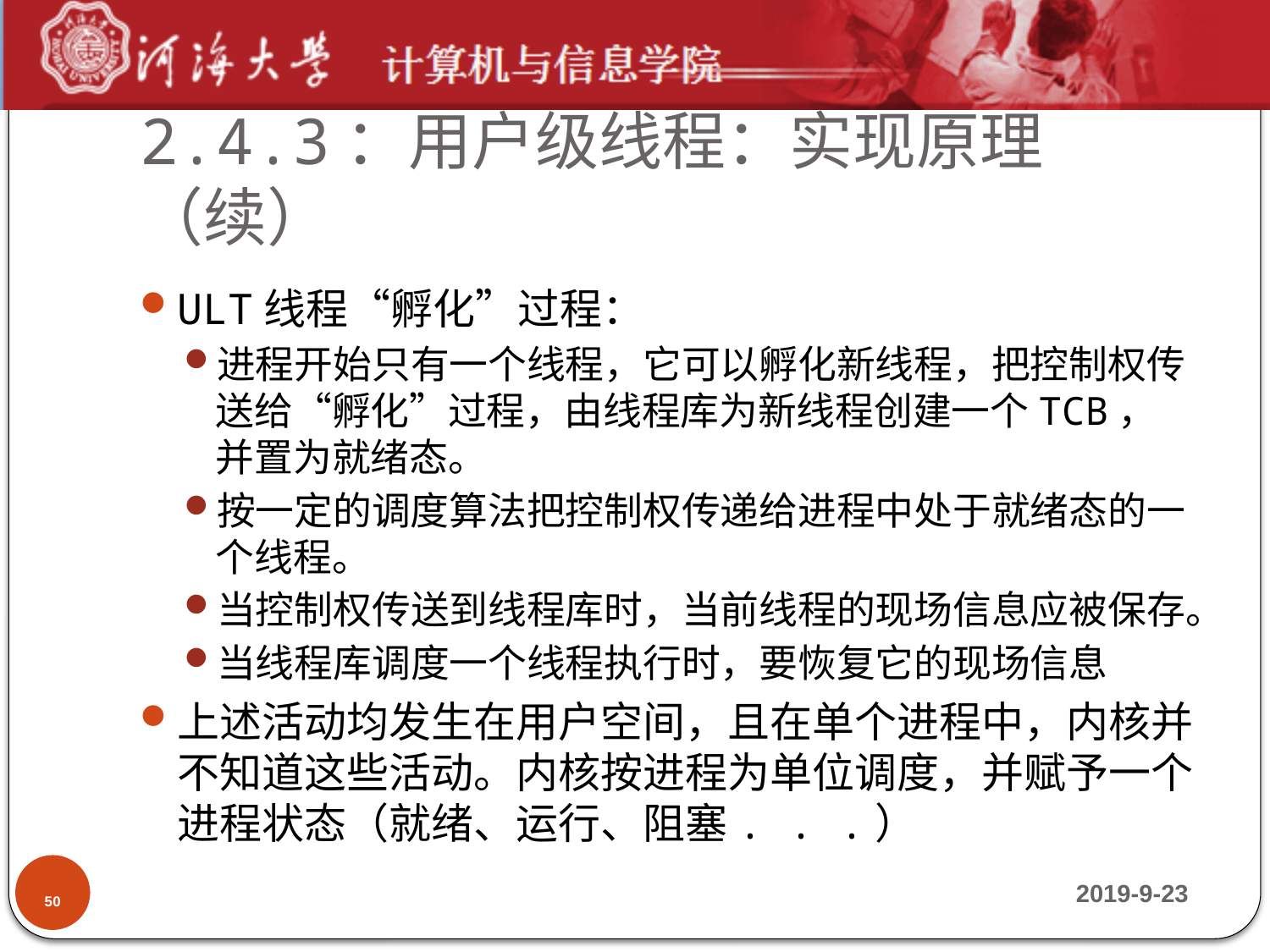

# 2.4.3：用户级线程：实现原理（续）
ULT线程“孵化”过程：
进程开始只有一个线程，它可以孵化新线程，把控制权传送给“孵化”过程，由线程库为新线程创建一个TCB，并置为就绪态。
按一定的调度算法把控制权传递给进程中处于就绪态的一个线程。
当控制权传送到线程库时，当前线程的现场信息应被保存。
当线程库调度一个线程执行时，要恢复它的现场信息
上述活动均发生在用户空间，且在单个进程中，内核并不知道这些活动。内核按进程为单位调度，并赋予一个进程状态（就绪、运行、阻塞. . .）

50
2019-9-23